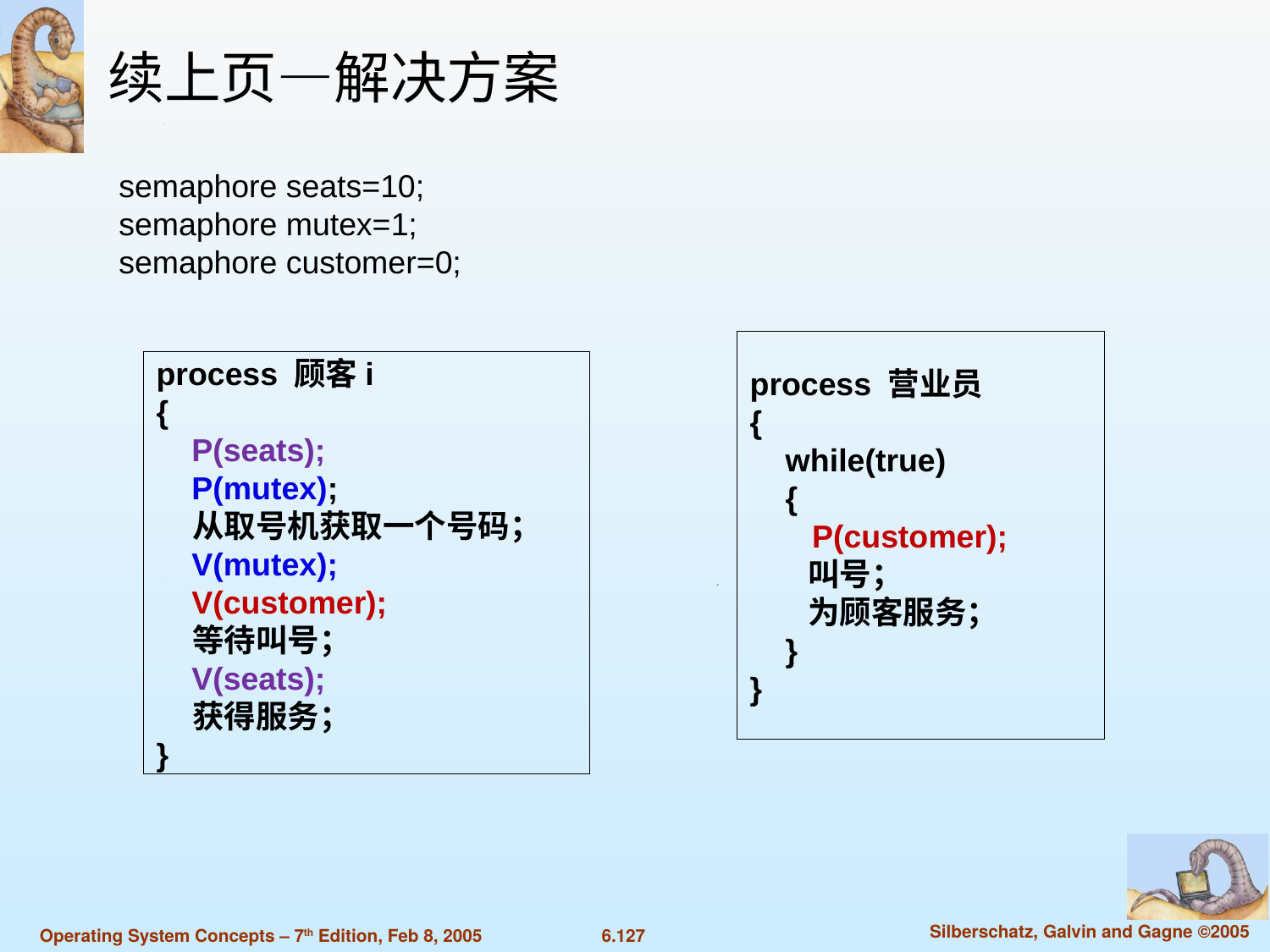

续上页—解决方案
semaphore seats=10;
semaphore mutex=1;
semaphore customer=0;

process 营业员
{
    while(true)
    {
       P(customer);
       叫号；
       为顾客服务；
    }
}
process 顾客i
{
    P(seats);
    P(mutex);
    从取号机获取一个号码；
    V(mutex);
    V(customer);
    等待叫号；
    V(seats);
    获得服务；
}